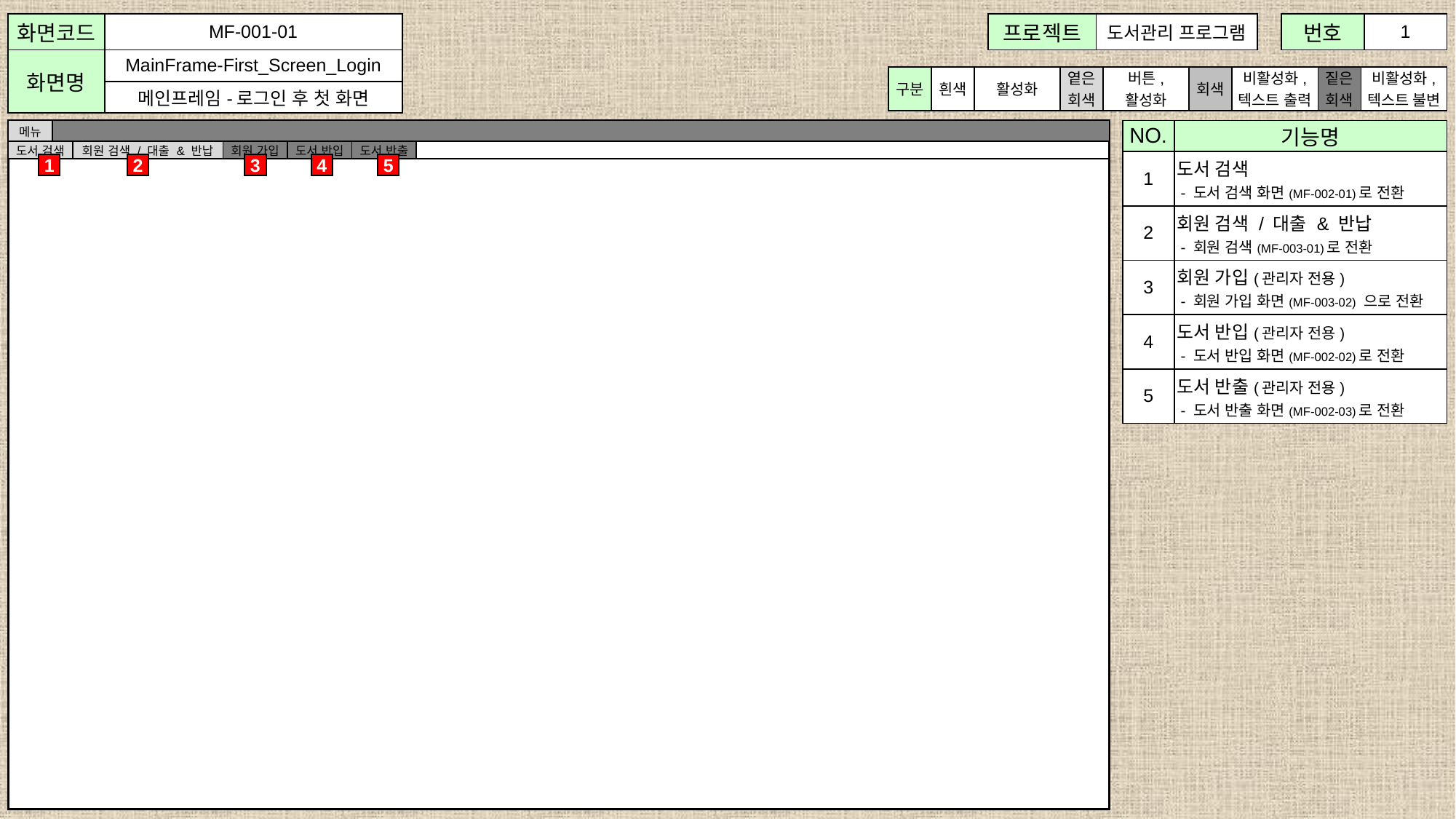

| 화면코드 | MF-001-01 |
| --- | --- |
| 화면명 | MainFrame-First\_Screen\_Login |
|  | 메인프레임-로그인 후 첫 화면 |
| 프로젝트 | 도서관리 프로그램 |
| --- | --- |
| 번호 | 1 |
| --- | --- |
| 구분 | 흰색 | 활성화 | 옅은 회색 | 버튼, 활성화 | 회색 | 비활성화, 텍스트 출력 | 짙은 회색 | 비활성화, 텍스트 불변 |
| --- | --- | --- | --- | --- | --- | --- | --- | --- |
| 메뉴 |  |
| --- | --- |

| NO. | 기능명 |
| --- | --- |
| 1 | 도서 검색 - 도서 검색 화면(MF-002-01)로 전환 |
| 2 | 회원 검색 / 대출 & 반납 - 회원 검색(MF-003-01)로 전환 |
| 3 | 회원 가입(관리자 전용) - 회원 가입 화면(MF-003-02) 으로 전환 |
| 4 | 도서 반입(관리자 전용) - 도서 반입 화면(MF-002-02)로 전환 |
| 5 | 도서 반출(관리자 전용) - 도서 반출 화면(MF-002-03)로 전환 |
| 도서 검색 | 회원 검색 / 대출 & 반납 | 회원 가입 | 도서 반입 | 도서 반출 |
| --- | --- | --- | --- | --- |
1
2
3
4
5